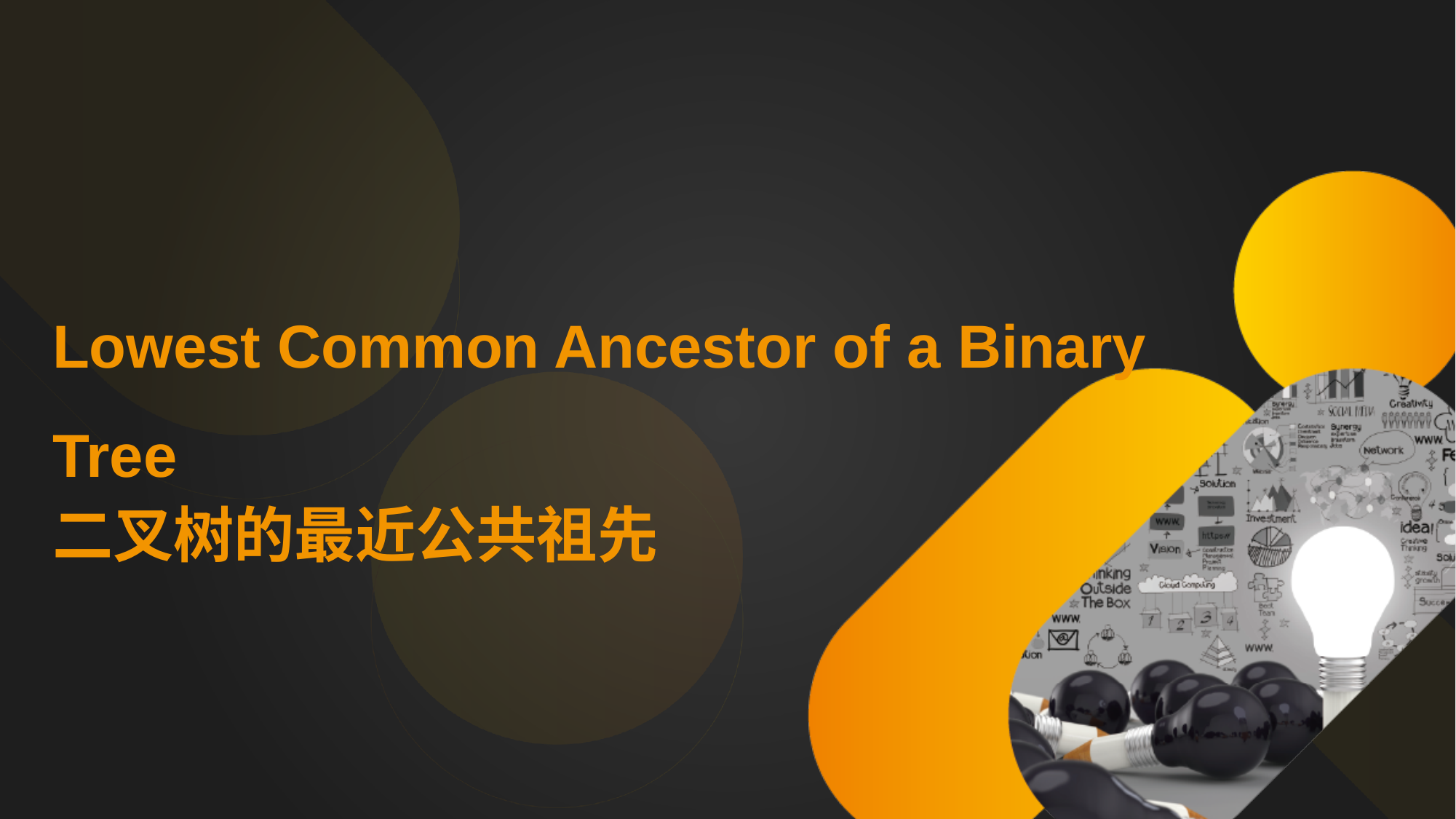

Lowest Common Ancestor of a Binary Tree
二叉树的最近公共祖先